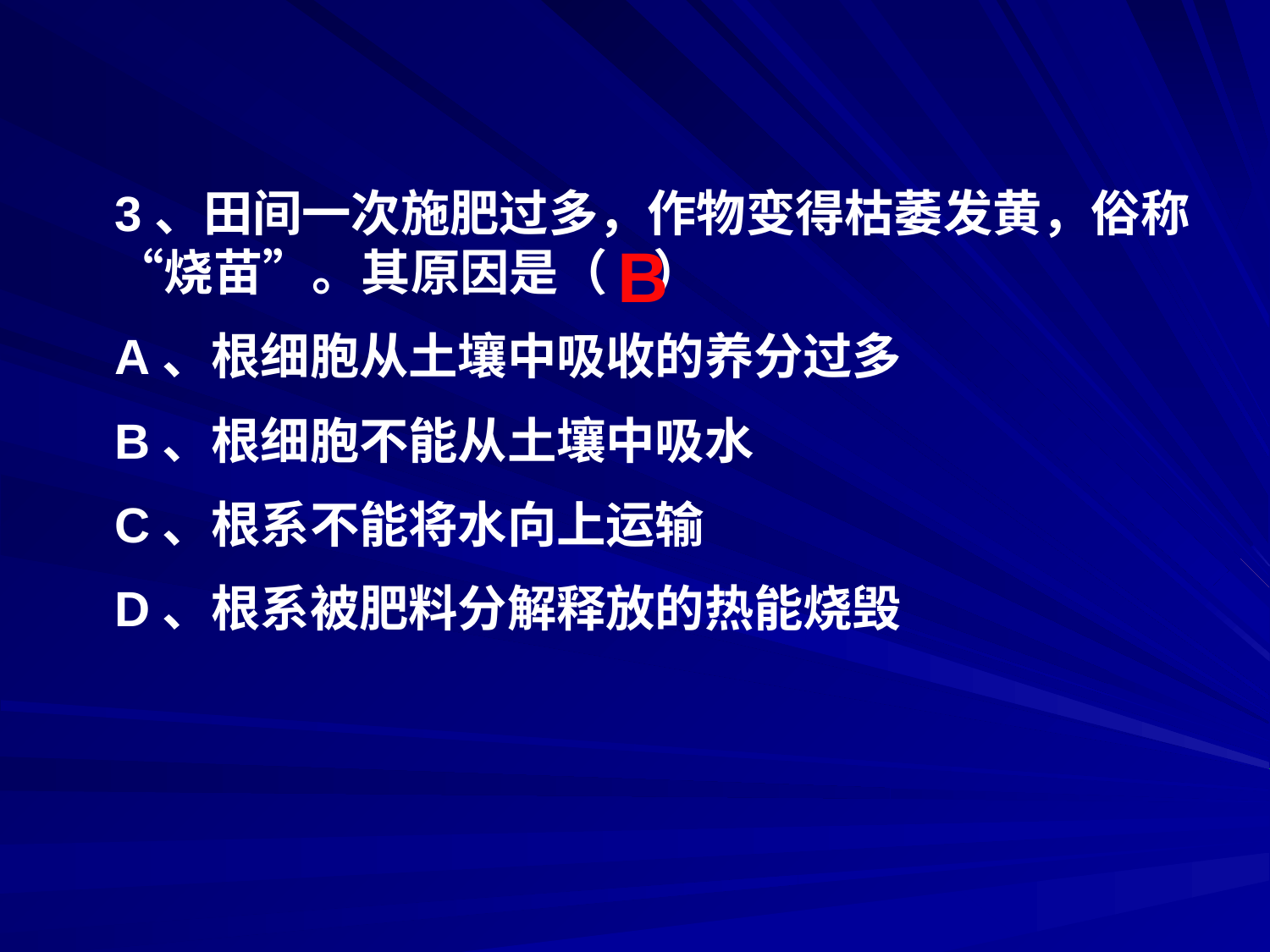

3、田间一次施肥过多，作物变得枯萎发黄，俗称“烧苗”。其原因是（    ）
A、根细胞从土壤中吸收的养分过多
B、根细胞不能从土壤中吸水
C、根系不能将水向上运输
D、根系被肥料分解释放的热能烧毁
B